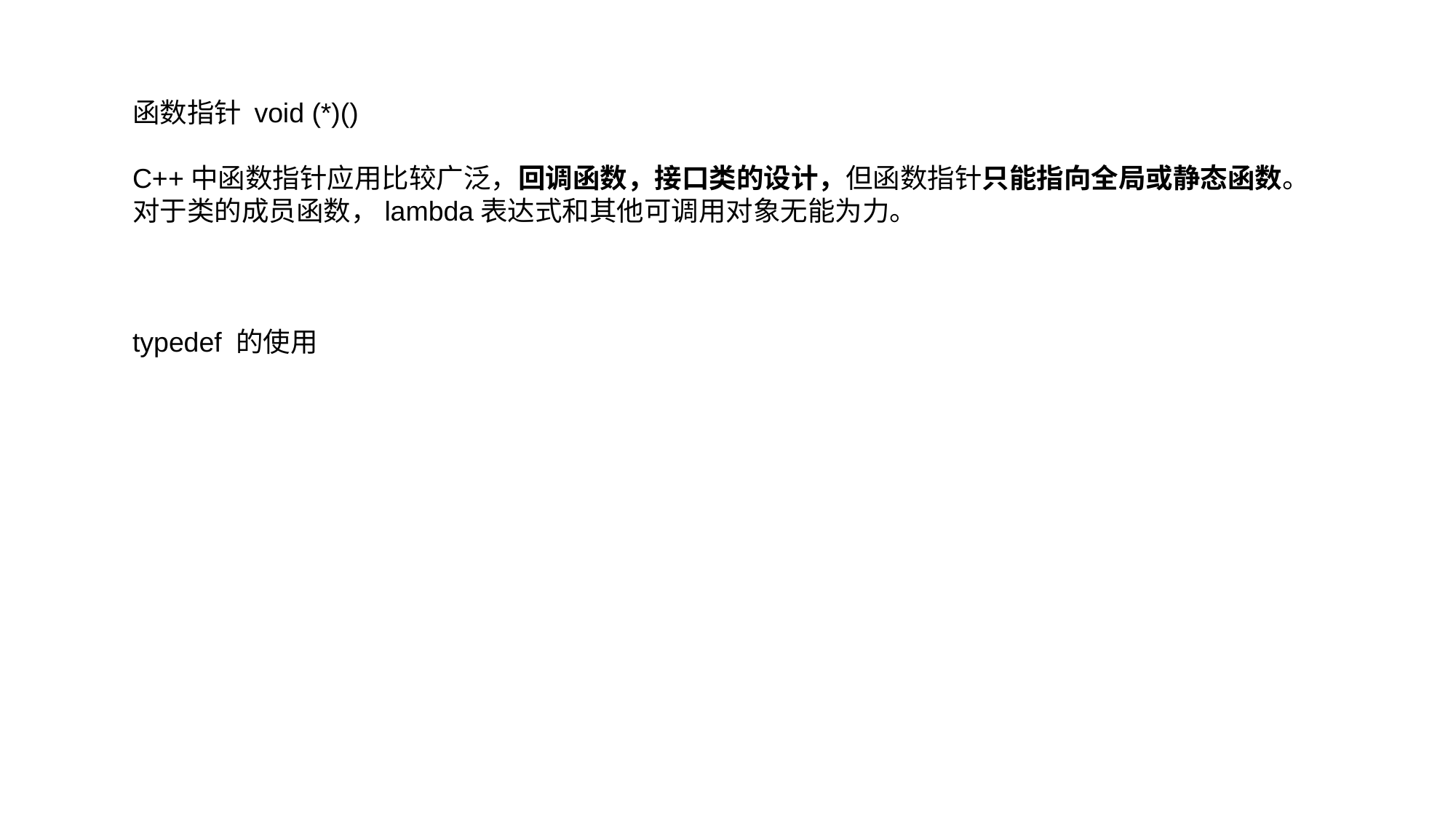

函数指针 void (*)()

C++中函数指针应用比较广泛，回调函数，接口类的设计，但函数指针只能指向全局或静态函数。对于类的成员函数，lambda表达式和其他可调用对象无能为力。

typedef 的使用